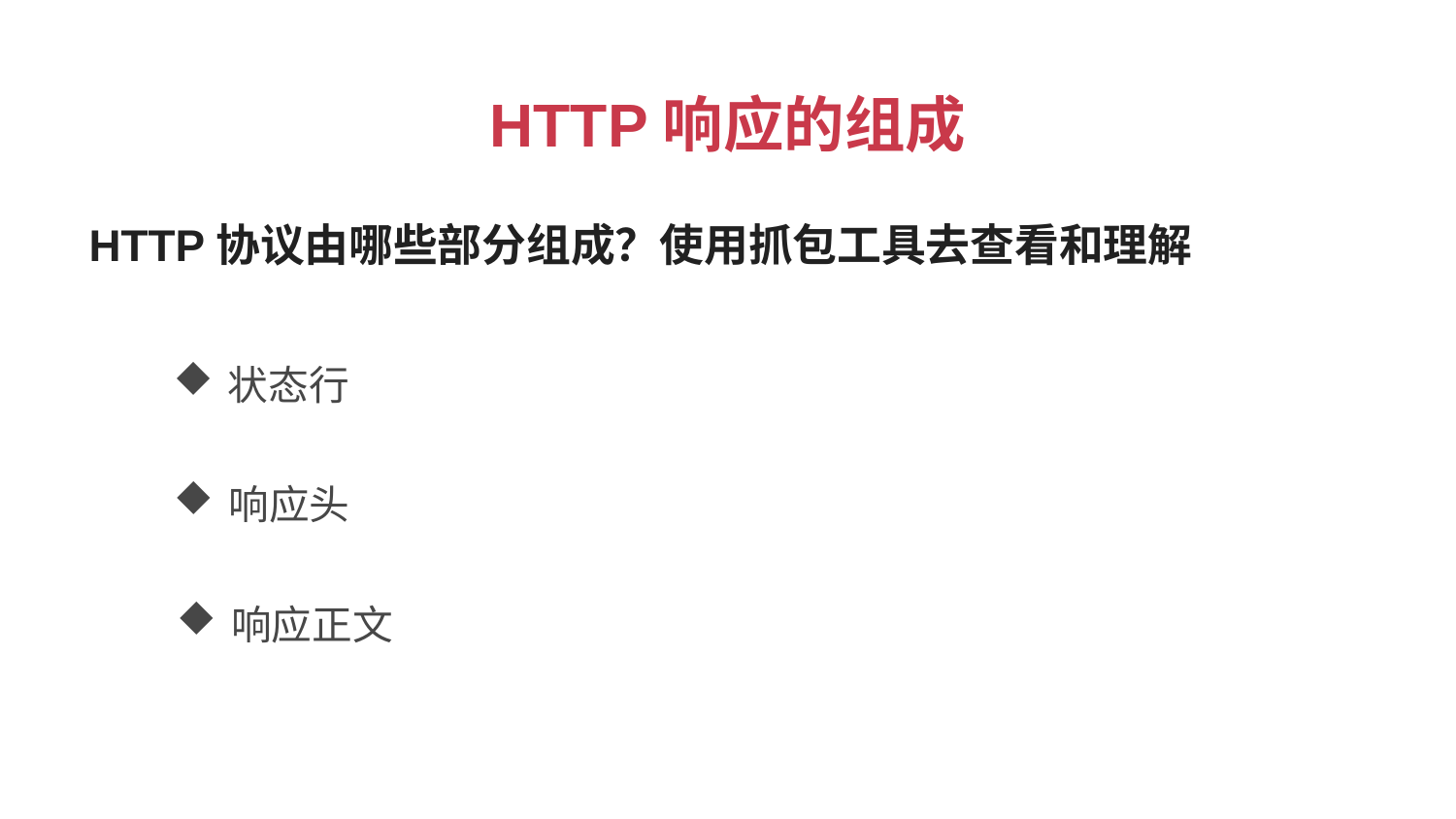

HTTP响应的组成
HTTP协议由哪些部分组成？使用抓包工具去查看和理解
状态行
响应头
响应正文